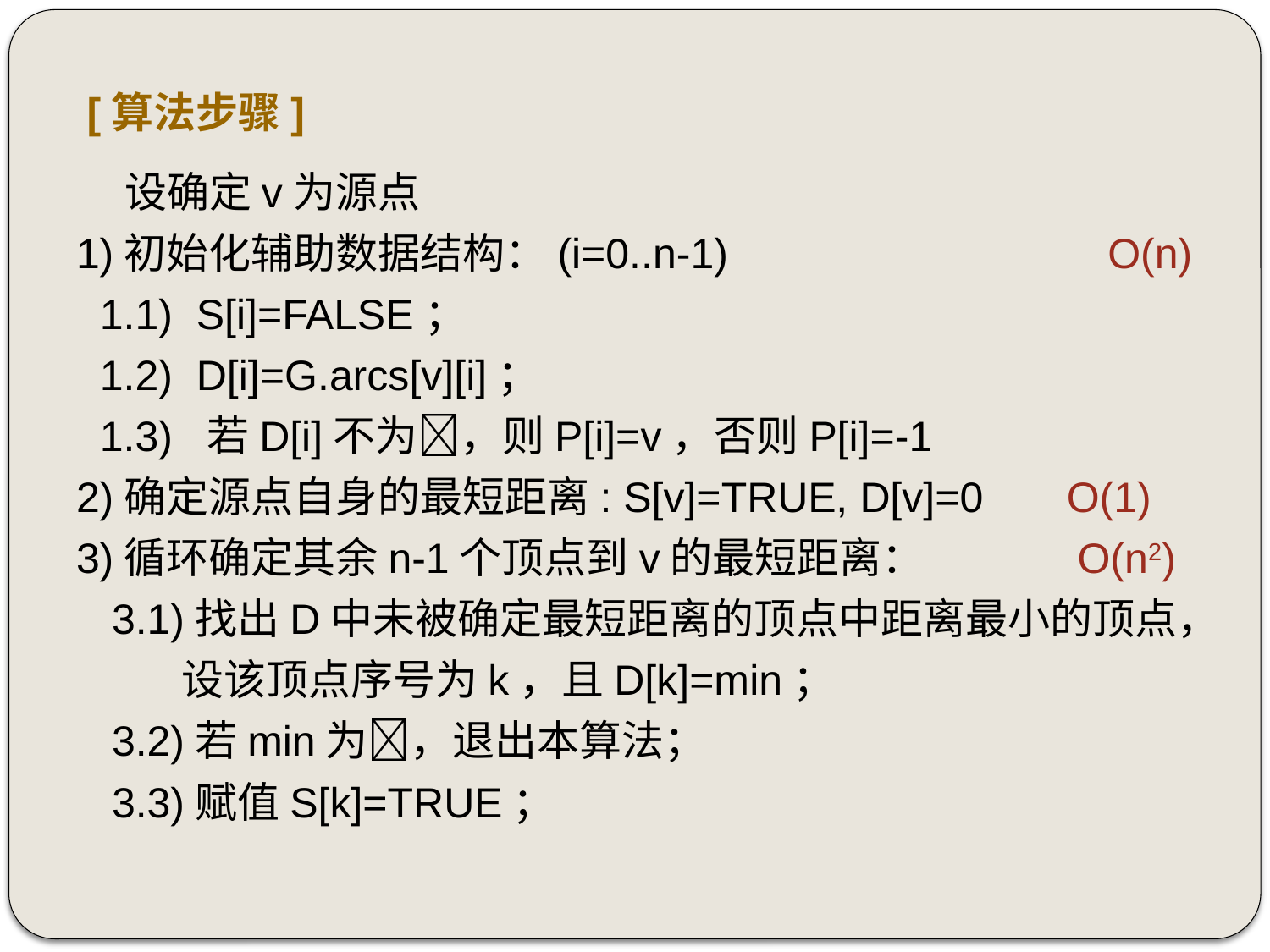

# [算法步骤]
    设确定v为源点
1)初始化辅助数据结构：(i=0..n-1)                                O(n)
  1.1)  S[i]=FALSE；
  1.2)  D[i]=G.arcs[v][i]；
  1.3)  若D[i]不为∝，则P[i]=v，否则P[i]=-1
2)确定源点自身的最短距离: S[v]=TRUE, D[v]=0       O(1)
3)循环确定其余n-1个顶点到v的最短距离：               O(n2)
   3.1)找出D中未被确定最短距离的顶点中距离最小的顶点，
          设该顶点序号为k，且D[k]=min；
   3.2)若min为∝，退出本算法；
   3.3)赋值S[k]=TRUE；